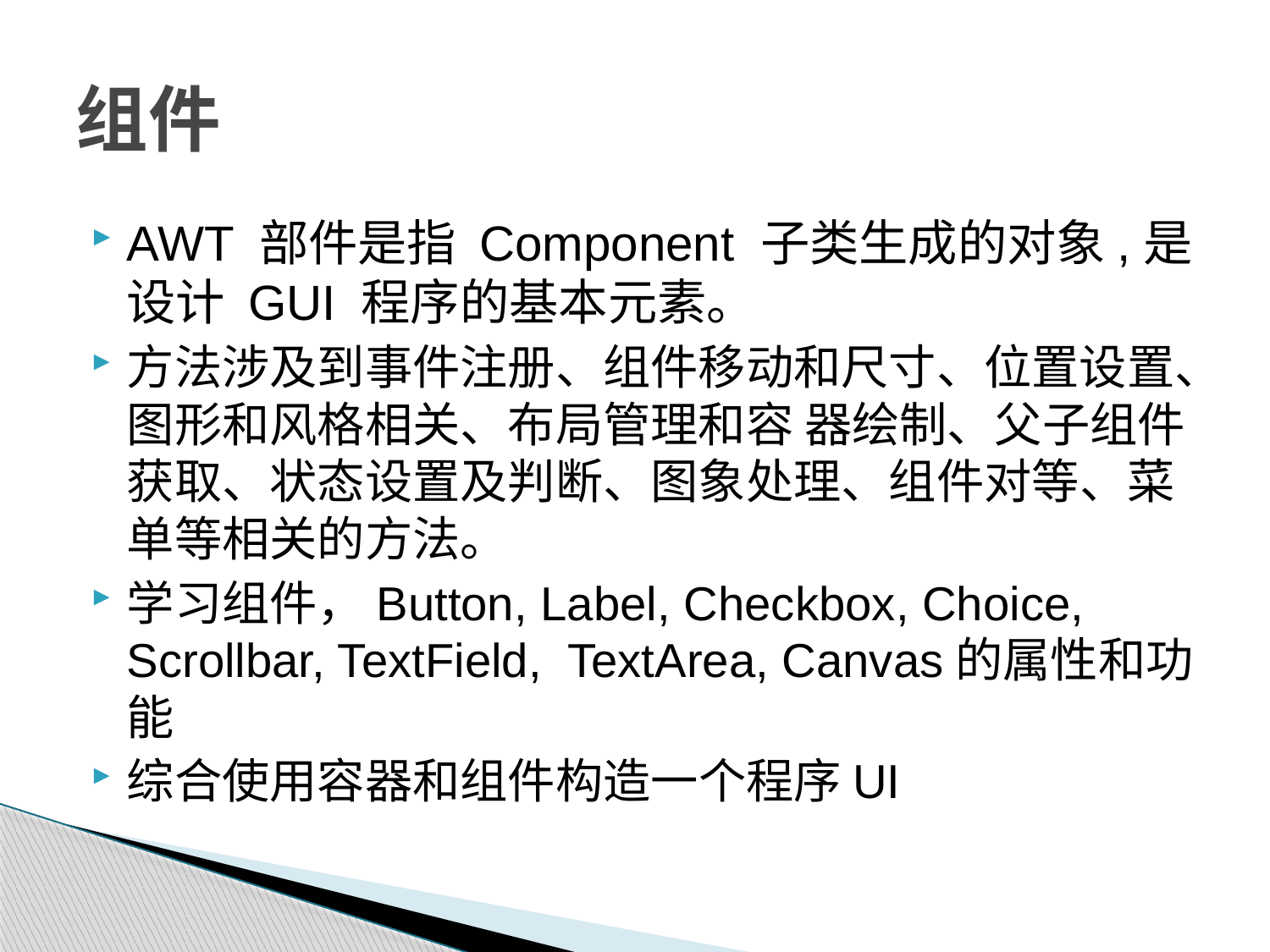

# 组件
AWT 部件是指 Component 子类生成的对象,是设计 GUI 程序的基本元素。
方法涉及到事件注册、组件移动和尺寸、位置设置、图形和风格相关、布局管理和容 器绘制、父子组件获取、状态设置及判断、图象处理、组件对等、菜单等相关的方法。
学习组件，Button, Label, Checkbox, Choice, Scrollbar, TextField,  TextArea, Canvas的属性和功能
综合使用容器和组件构造一个程序UI